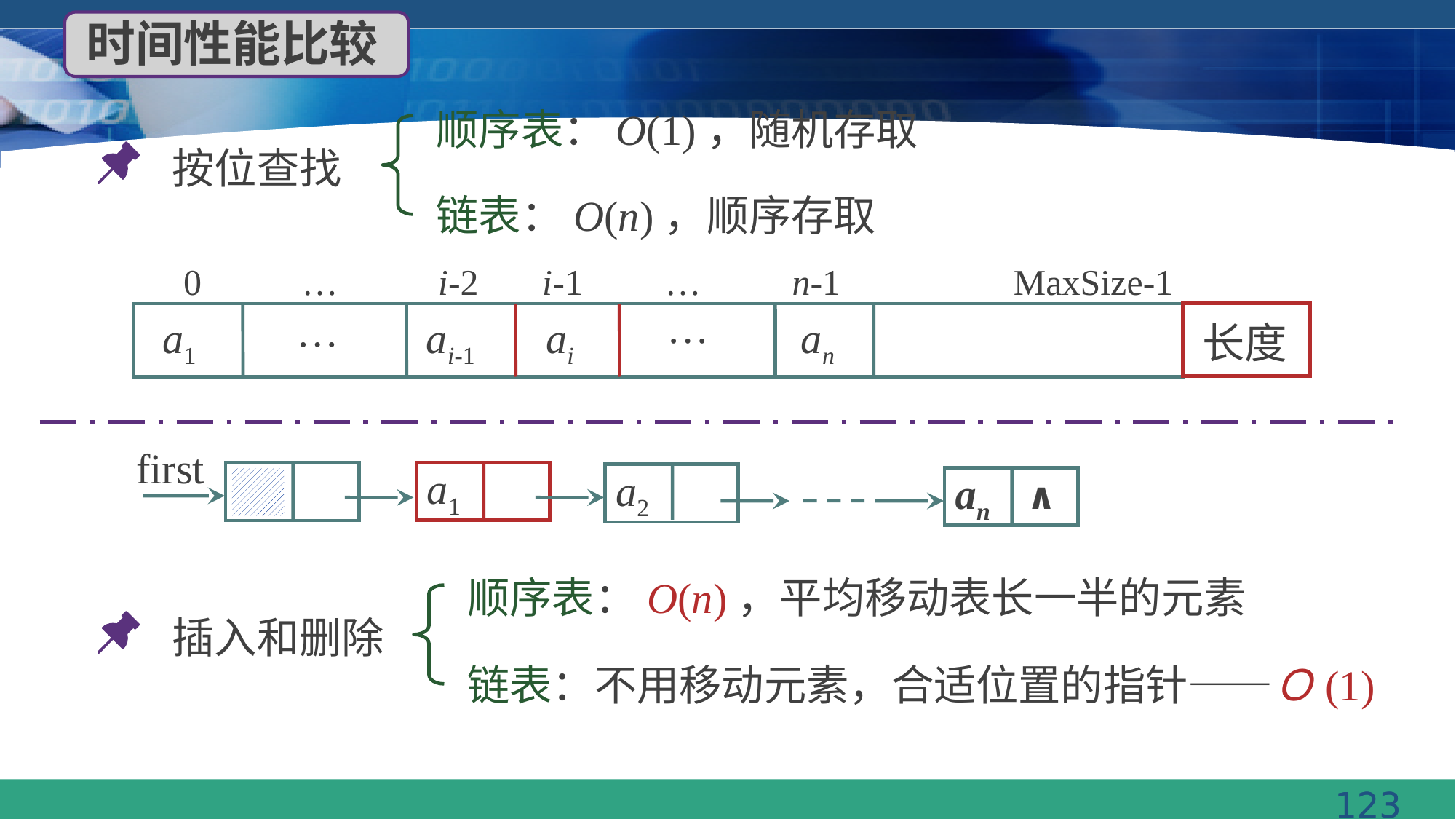

时间性能比较

顺序表：O(1)，随机存取
链表：O(n)，顺序存取

按位查找

   0           …           i-2       i-1         …          n-1                   MaxSize-1

…
…
 a1
 ai-1
  ai
 an
 长度
first

a1

a2

∧
an

顺序表：O(n)，平均移动表长一半的元素
链表：不用移动元素，合适位置的指针——Ｏ(1)

插入和删除